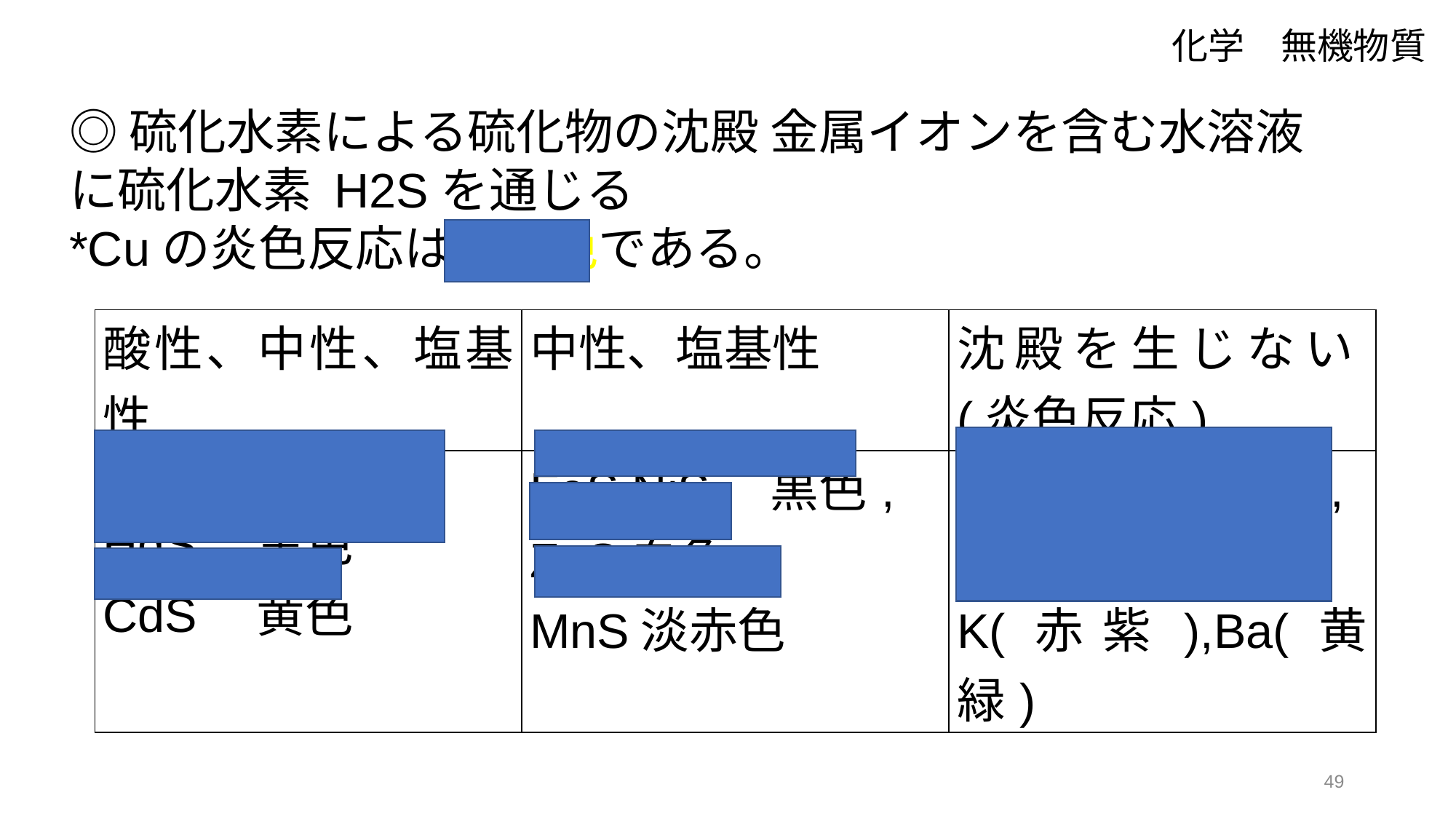

化学　無機物質
◎硫化水素による硫化物の沈殿 金属イオンを含む水溶液に硫化水素 H2Sを通じる
*Cuの炎色反応は青緑色である。

| 酸性、中性、塩基性 | 中性、塩基性 | 沈殿を生じない(炎色反応) |
| --- | --- | --- |
| Ag2S,PbS,CuS, HgS　黒色 CdS　黄色 | FeS,NiS　黒色, ZnS白色, MnS淡赤色 | Li(赤),Ca(橙赤), Na(黄), Sr(赤), K(赤紫),Ba(黄緑) |

49